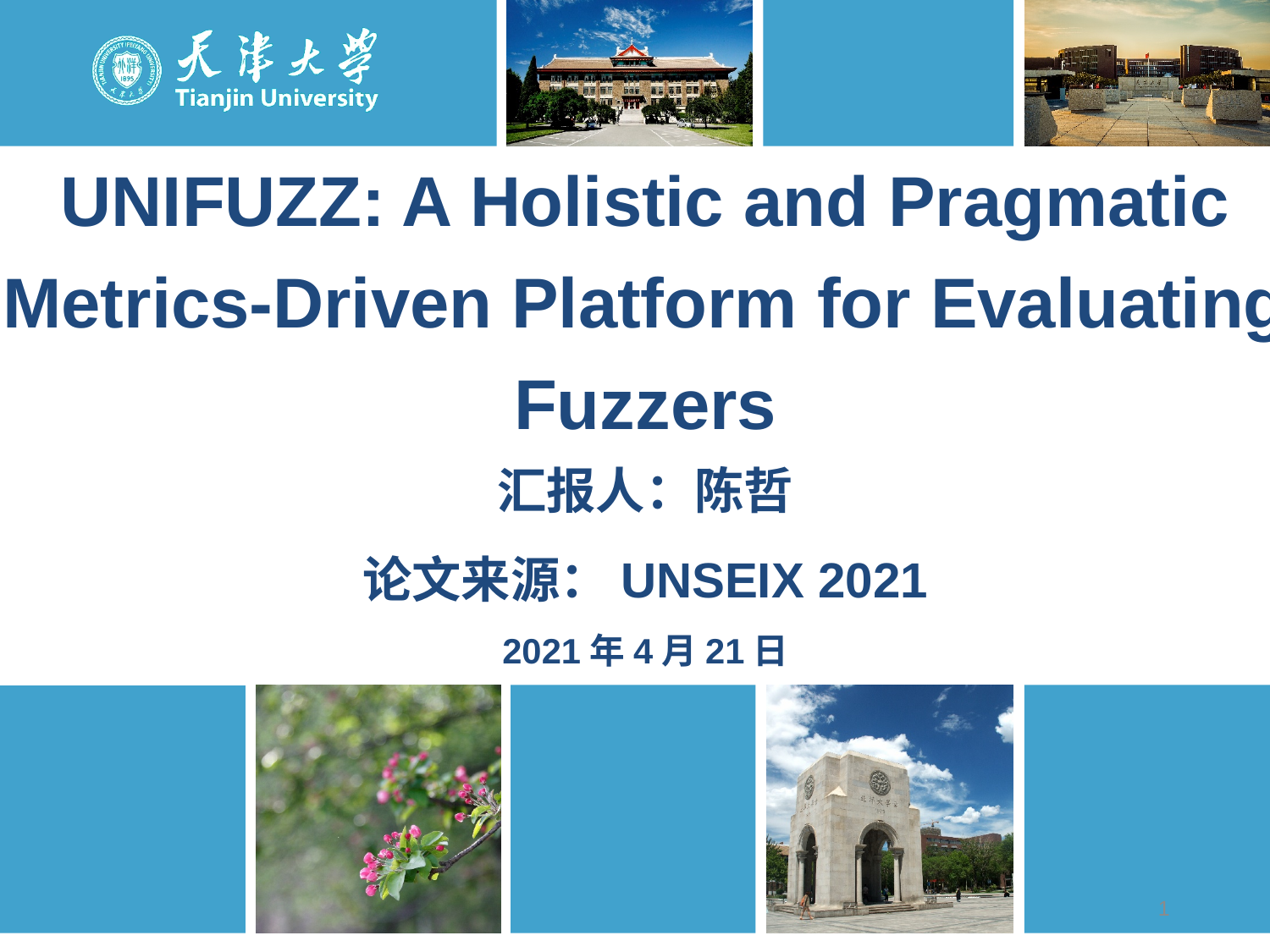

UNIFUZZ: A Holistic and Pragmatic Metrics-Driven Platform for Evaluating Fuzzers
汇报人：陈哲
论文来源：UNSEIX 2021
2021年4月21日
1